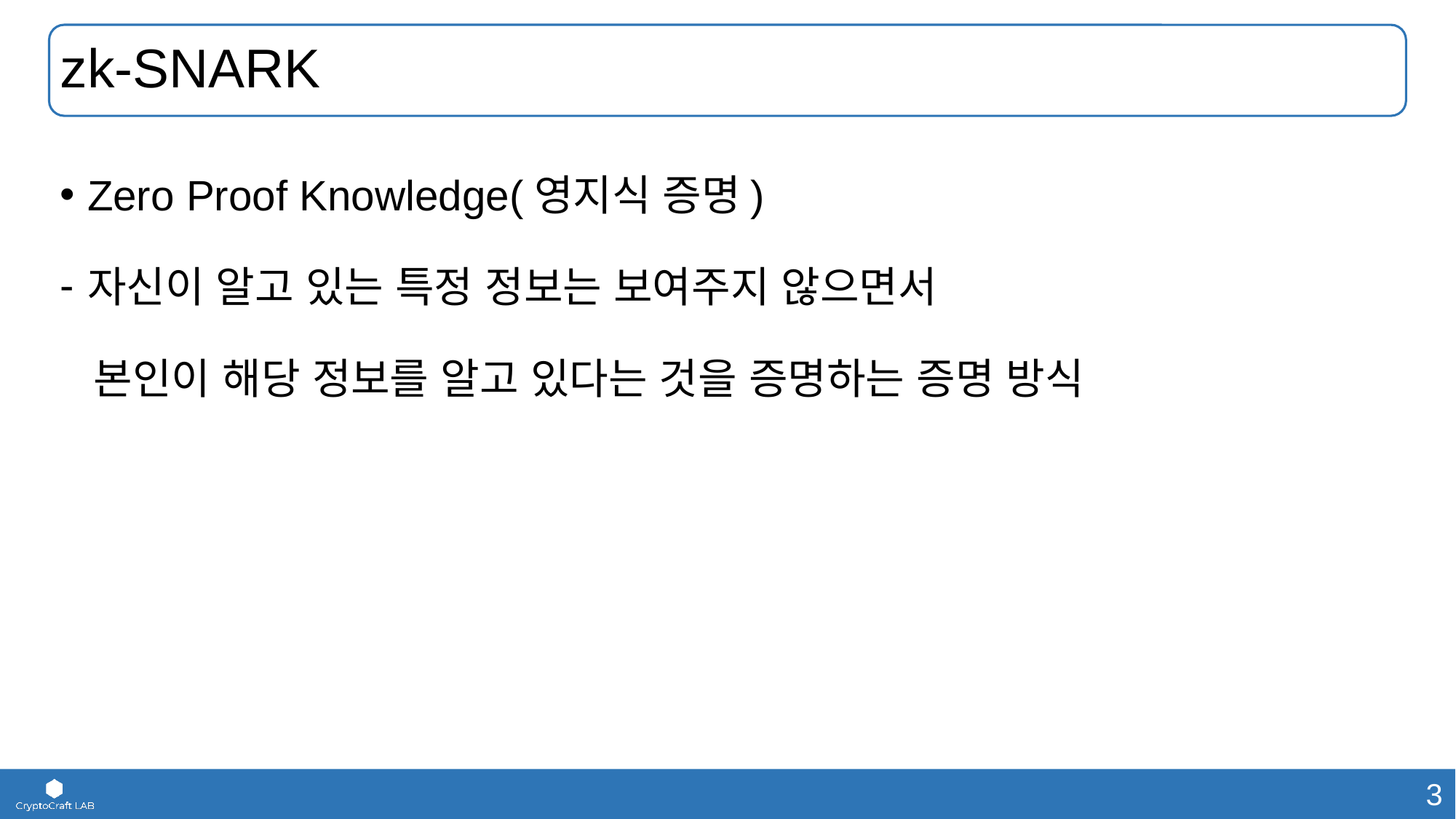

# zk-SNARK
Zero Proof Knowledge(영지식 증명)
자신이 알고 있는 특정 정보는 보여주지 않으면서
  본인이 해당 정보를 알고 있다는 것을 증명하는 증명 방식